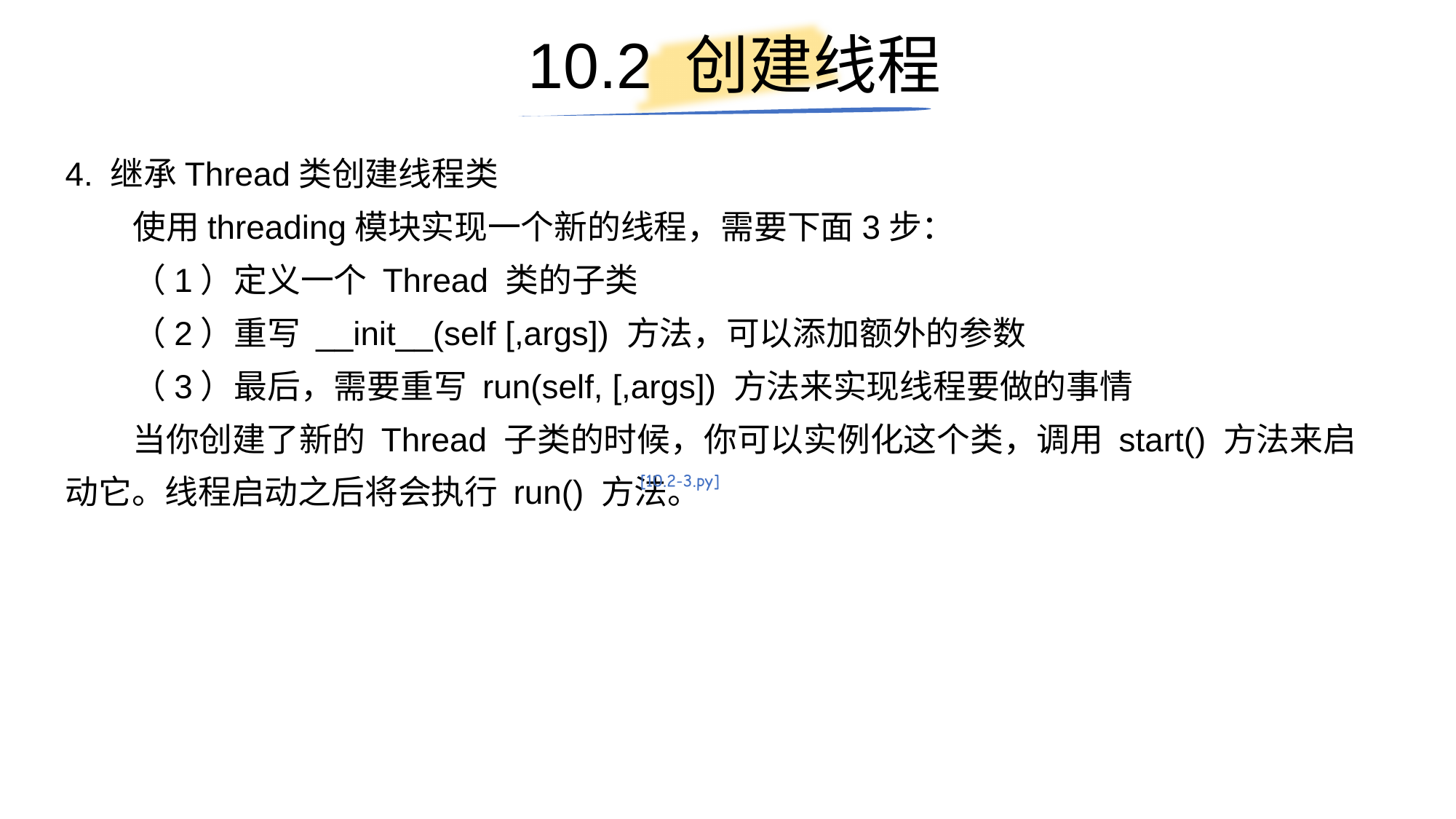

# 10.2 创建线程

4. 继承Thread类创建线程类
        使用threading模块实现一个新的线程，需要下面3步：
        （1）定义一个 Thread 类的子类
        （2）重写 __init__(self [,args]) 方法，可以添加额外的参数
        （3）最后，需要重写 run(self, [,args]) 方法来实现线程要做的事情
        当你创建了新的 Thread 子类的时候，你可以实例化这个类，调用 start() 方法来启动它。线程启动之后将会执行 run() 方法。
[10.2-3.py]